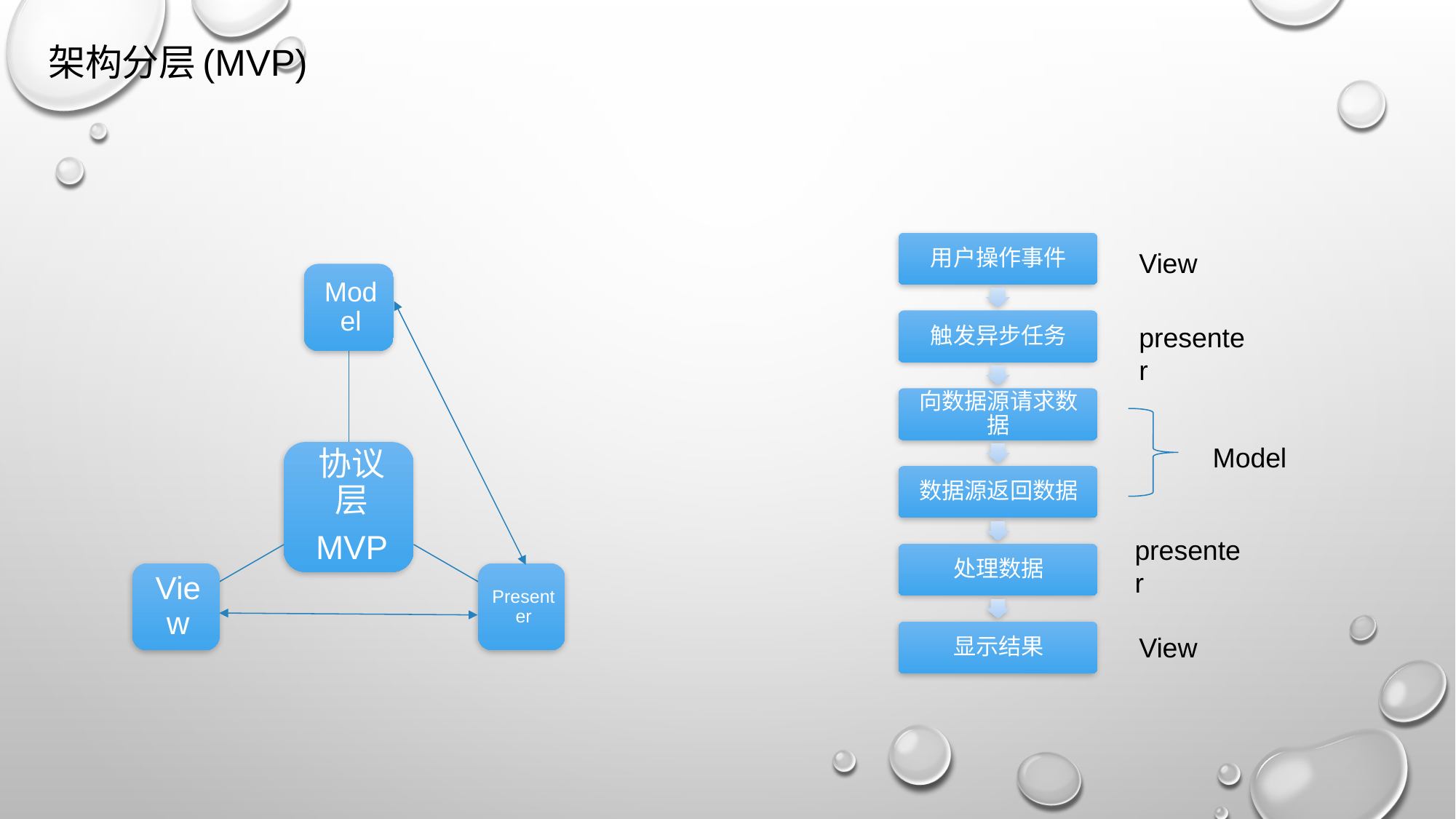

# 架构分层(MVP)
用户操作事件

触发异步任务

向数据源请求数据

数据源返回数据

处理数据

显示结果
协议层
MVP
Model
Presenter
View
View
presenter

Model
presenter
View